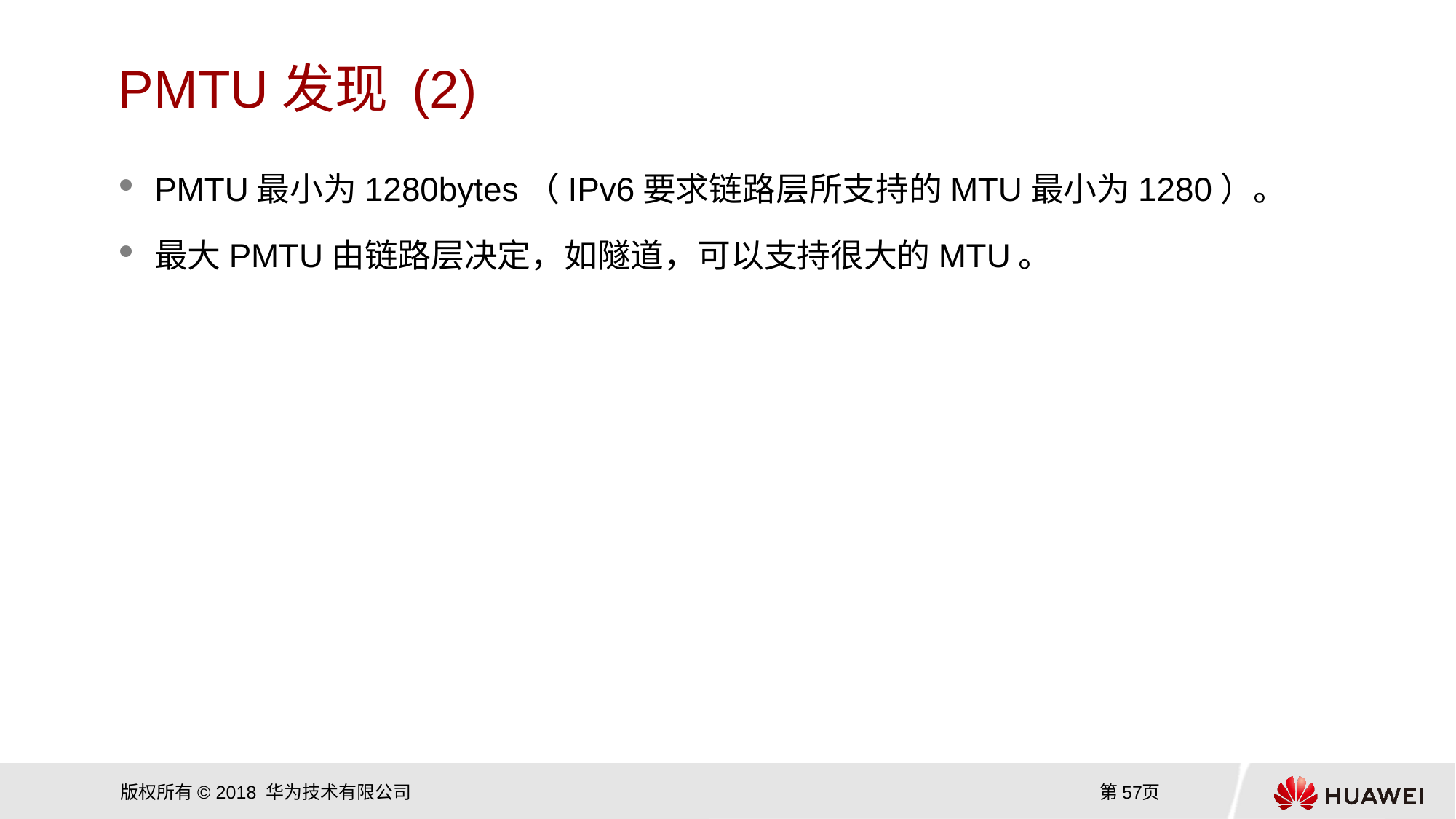

# PMTU发现 (2)
PMTU最小为1280bytes（IPv6要求链路层所支持的MTU最小为1280）。
最大PMTU由链路层决定，如隧道，可以支持很大的MTU。